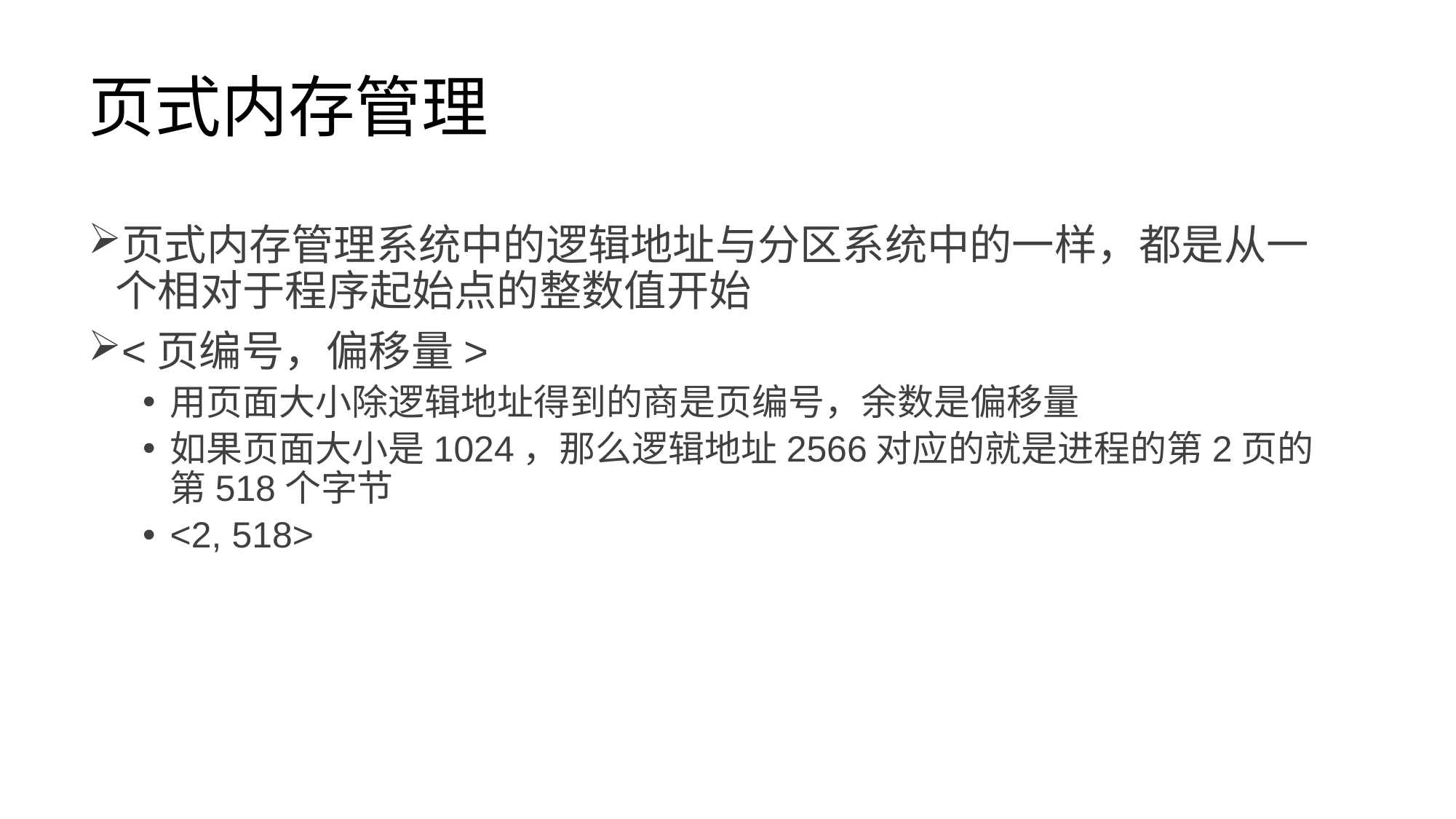

# 页式内存管理
页式内存管理系统中的逻辑地址与分区系统中的一样，都是从一个相对于程序起始点的整数值开始
<页编号，偏移量>
用页面大小除逻辑地址得到的商是页编号，余数是偏移量
如果页面大小是1024，那么逻辑地址2566对应的就是进程的第2页的第518个字节
<2, 518>